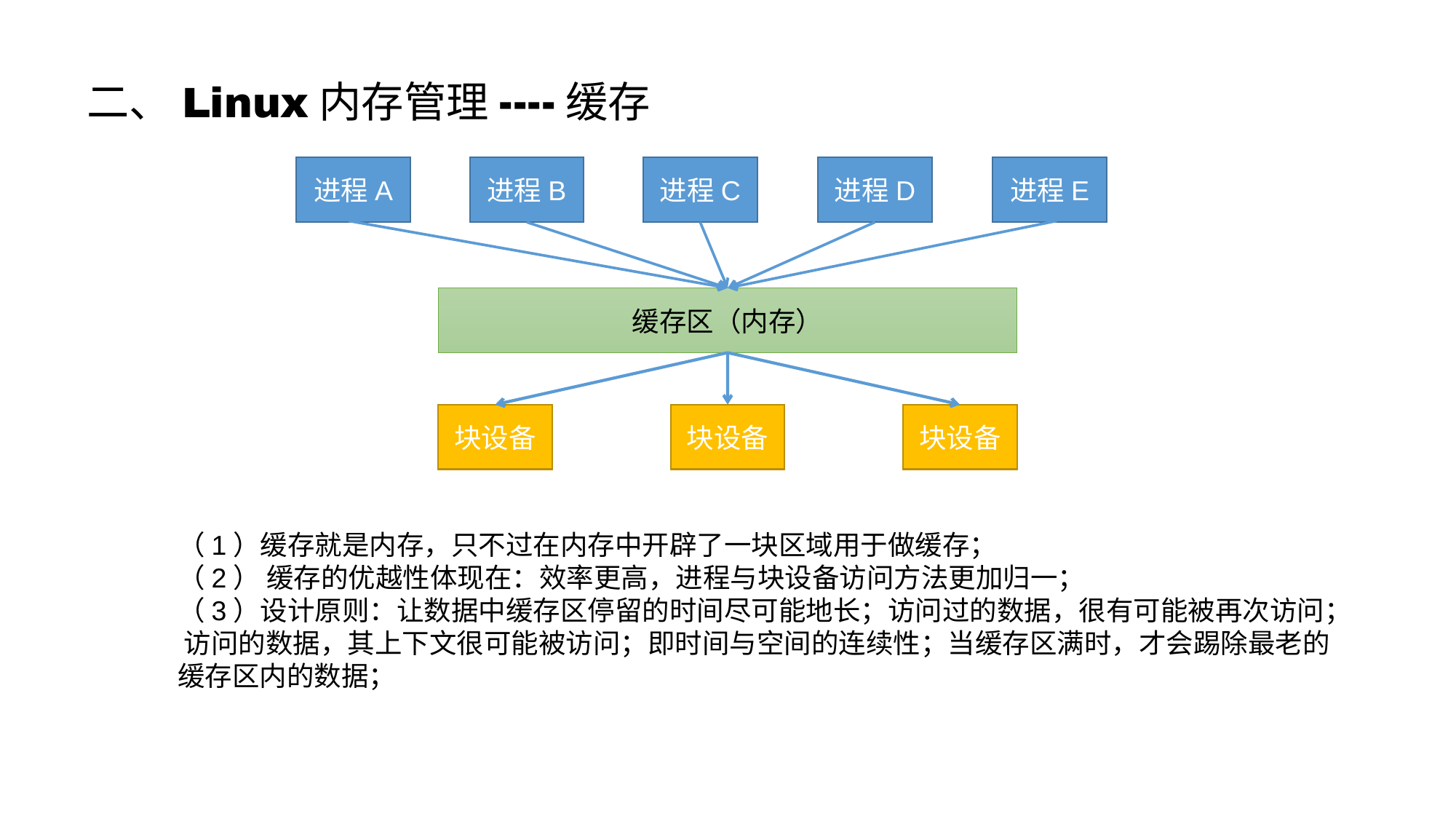

# 二、Linux内存管理----缓存
进程A
进程B
进程C
进程D
进程E
缓存区（内存）
块设备
块设备
块设备
（1）缓存就是内存，只不过在内存中开辟了一块区域用于做缓存；
（2） 缓存的优越性体现在：效率更高，进程与块设备访问方法更加归一；
（3）设计原则：让数据中缓存区停留的时间尽可能地长；访问过的数据，很有可能被再次访问； 访问的数据，其上下文很可能被访问；即时间与空间的连续性；当缓存区满时，才会踢除最老的缓存区内的数据；